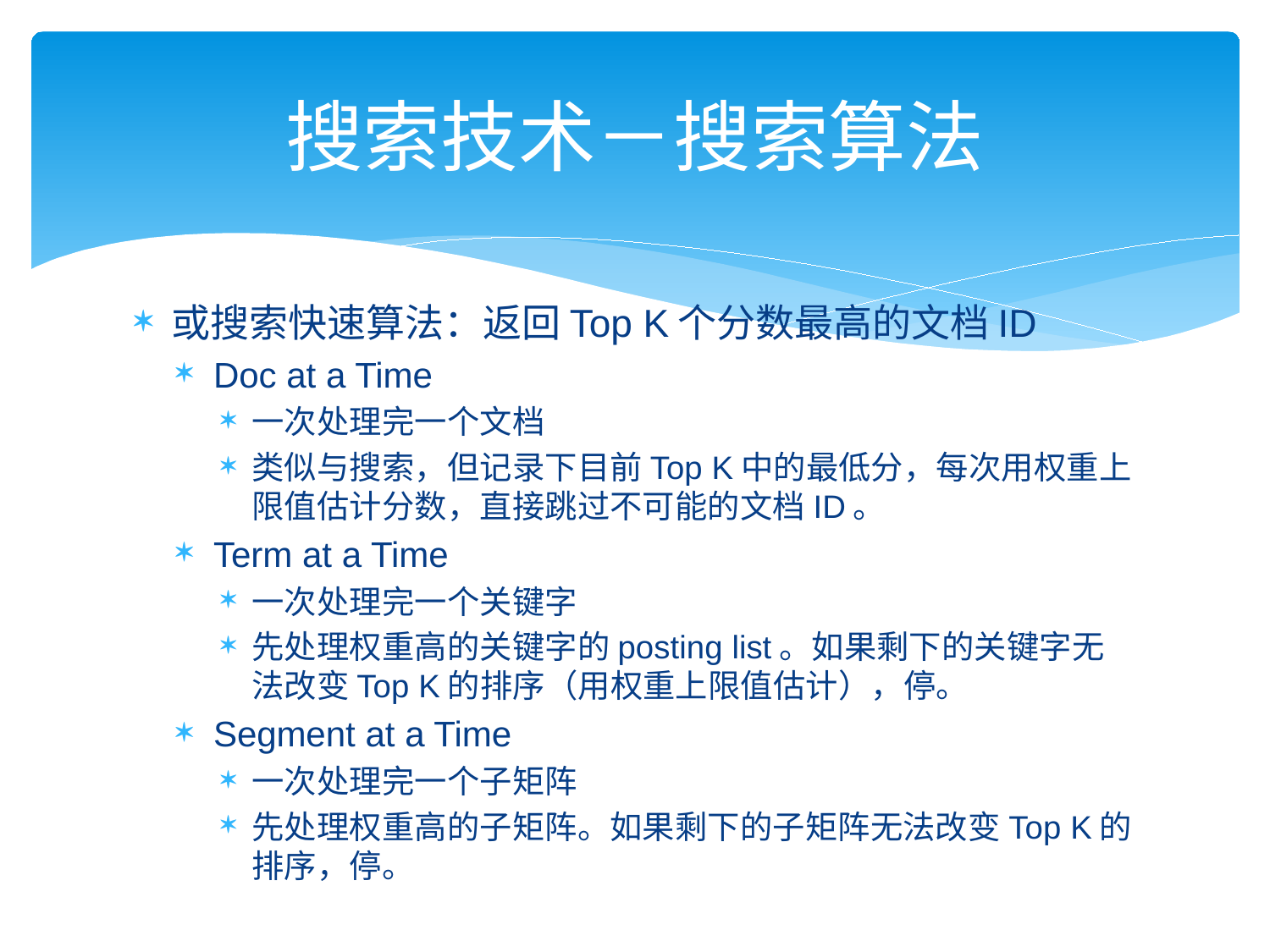

# 搜索技术－搜索算法
或搜索快速算法：返回Top K个分数最高的文档ID
Doc at a Time
一次处理完一个文档
类似与搜索，但记录下目前Top K中的最低分，每次用权重上限值估计分数，直接跳过不可能的文档ID。
Term at a Time
一次处理完一个关键字
先处理权重高的关键字的posting list。如果剩下的关键字无法改变Top K的排序（用权重上限值估计），停。
Segment at a Time
一次处理完一个子矩阵
先处理权重高的子矩阵。如果剩下的子矩阵无法改变Top K的排序，停。